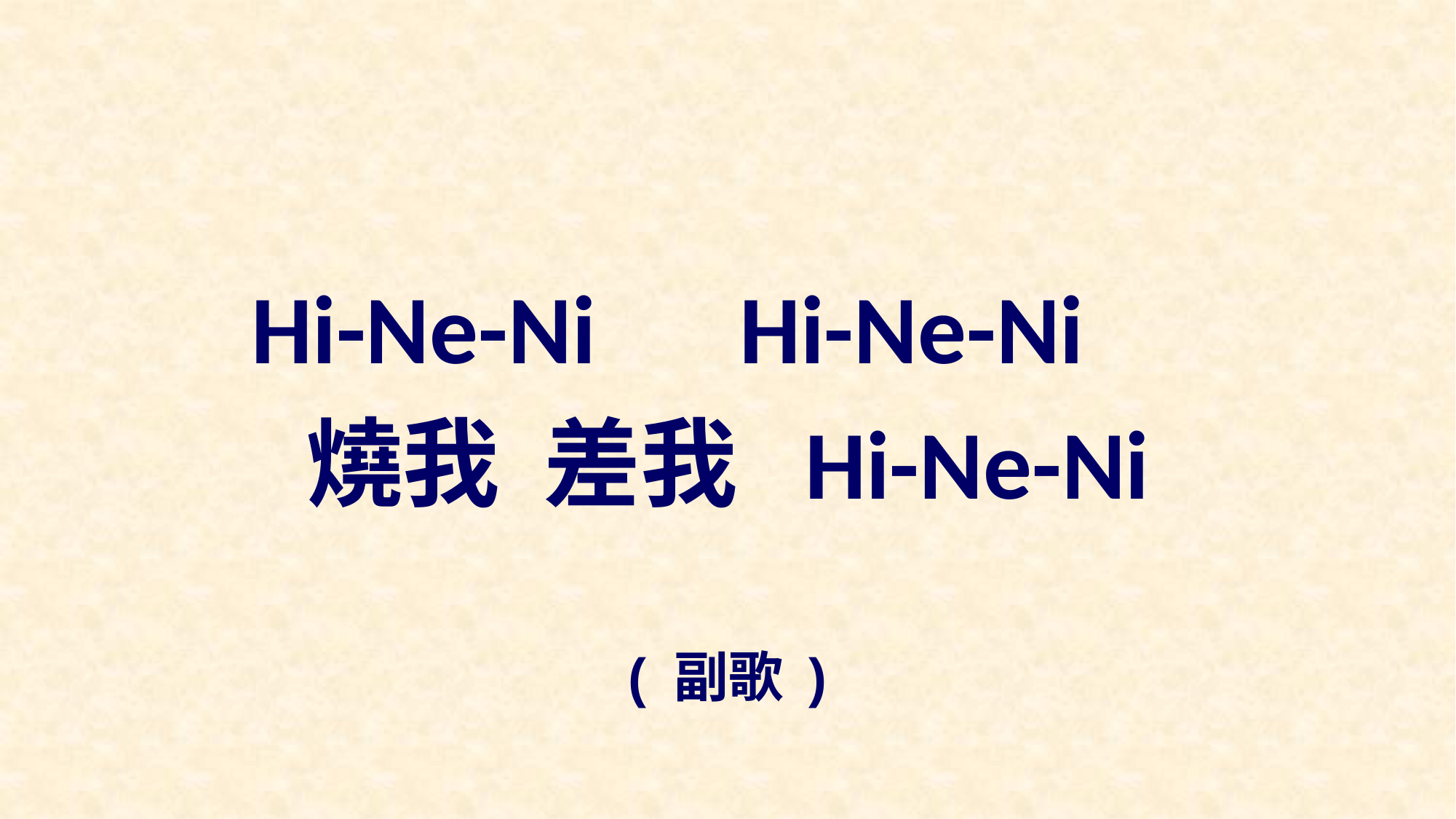

Hi-Ne-Ni　Hi-Ne-Ni
燒我  差我  Hi-Ne-Ni
( 副歌 )